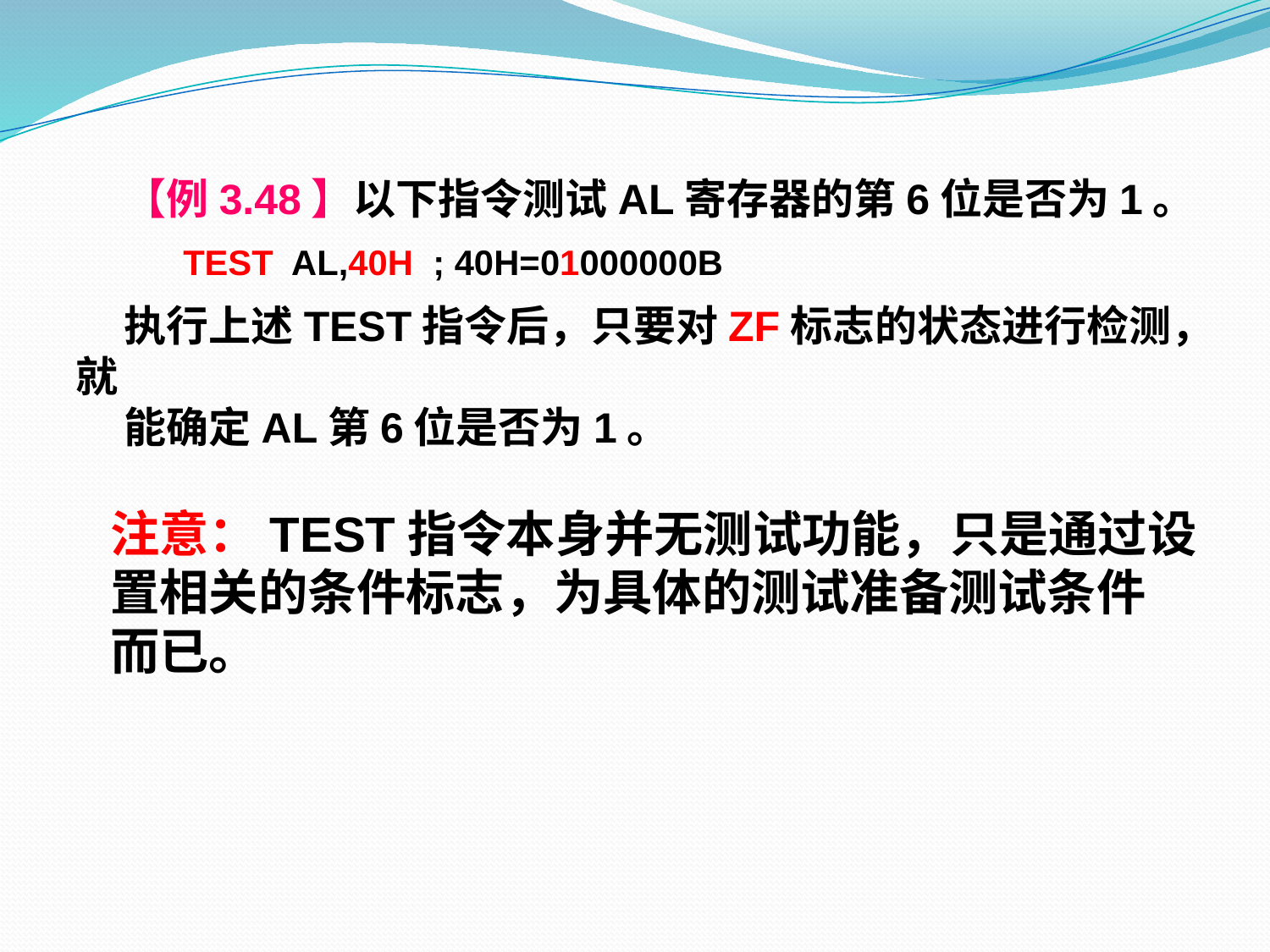

【例3.48】以下指令测试AL寄存器的第6位是否为1。

           TEST  AL,40H  ; 40H=01000000B

    执行上述TEST指令后，只要对ZF标志的状态进行检测，就
    能确定AL第6位是否为1。

  注意：TEST指令本身并无测试功能，只是通过设
  置相关的条件标志，为具体的测试准备测试条件
  而已。